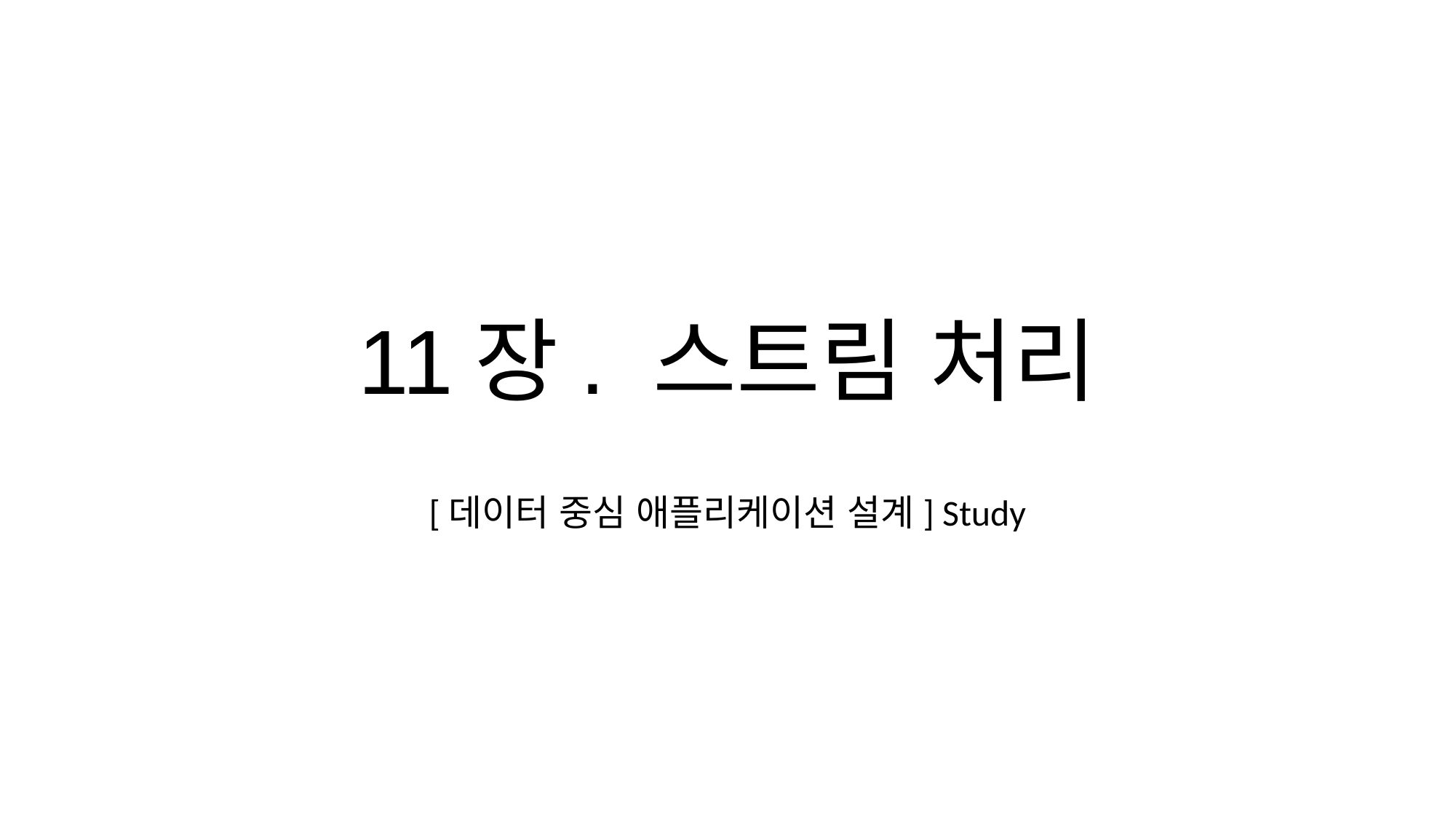

# 11장. 스트림 처리

[데이터 중심 애플리케이션 설계] Study